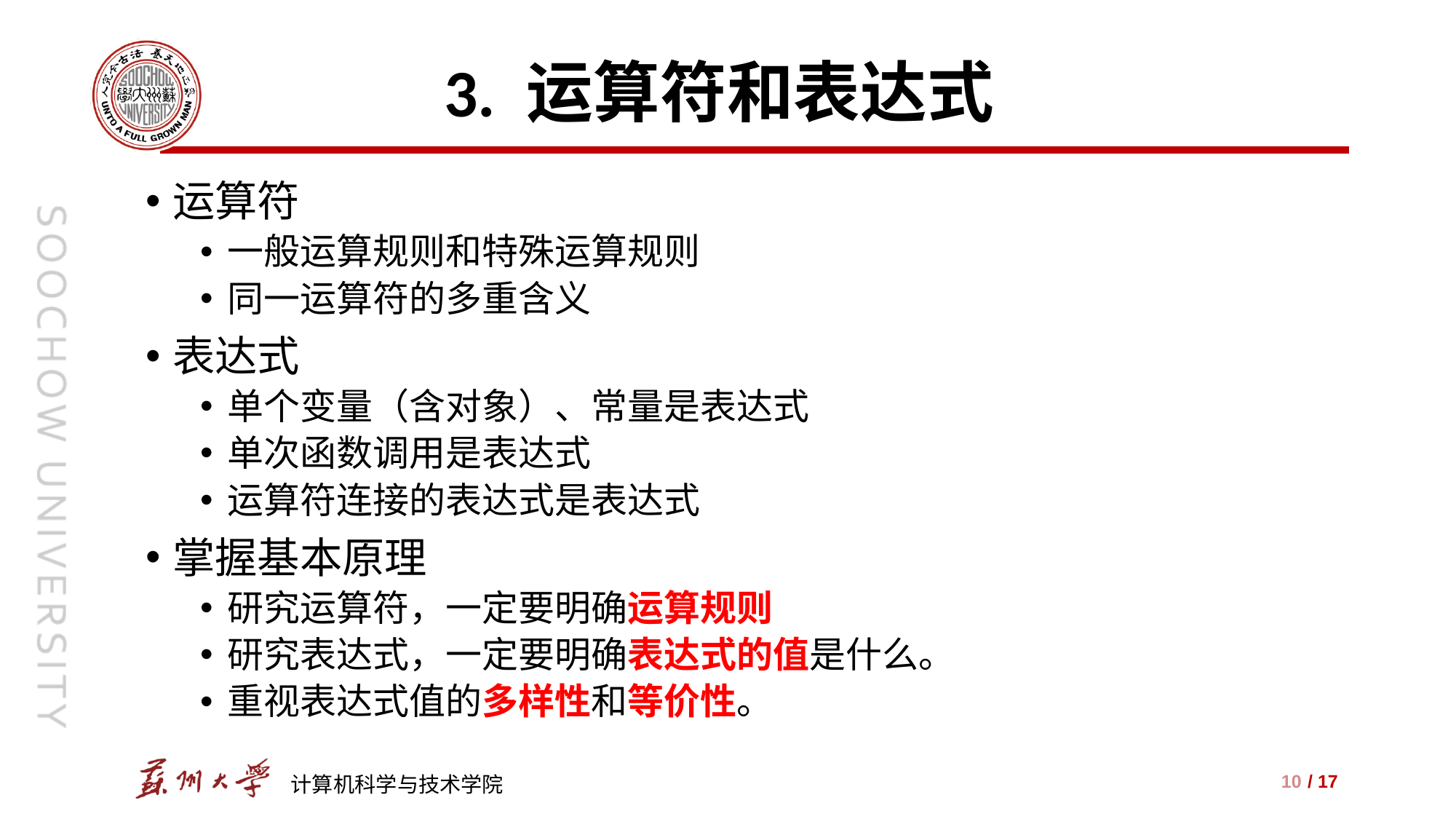

# 3. 运算符和表达式
运算符
一般运算规则和特殊运算规则
同一运算符的多重含义
表达式
单个变量（含对象）、常量是表达式
单次函数调用是表达式
运算符连接的表达式是表达式
掌握基本原理
研究运算符，一定要明确运算规则
研究表达式，一定要明确表达式的值是什么。
重视表达式值的多样性和等价性。
10